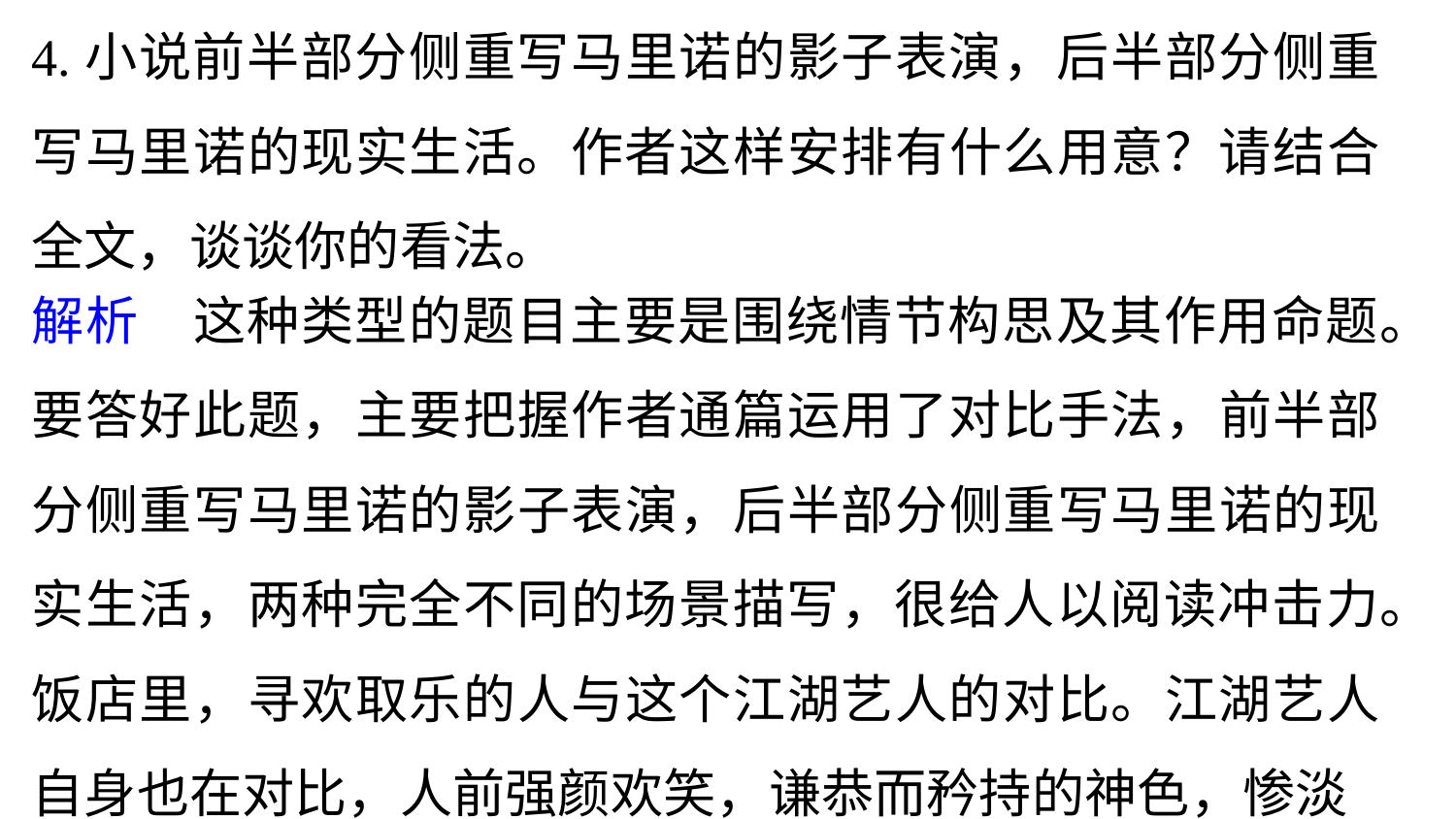

4.小说前半部分侧重写马里诺的影子表演，后半部分侧重写马里诺的现实生活。作者这样安排有什么用意？请结合全文，谈谈你的看法。
解析　这种类型的题目主要是围绕情节构思及其作用命题。要答好此题，主要把握作者通篇运用了对比手法，前半部分侧重写马里诺的影子表演，后半部分侧重写马里诺的现实生活，两种完全不同的场景描写，很给人以阅读冲击力。饭店里，寻欢取乐的人与这个江湖艺人的对比。江湖艺人自身也在对比，人前强颜欢笑，谦恭而矜持的神色，惨淡